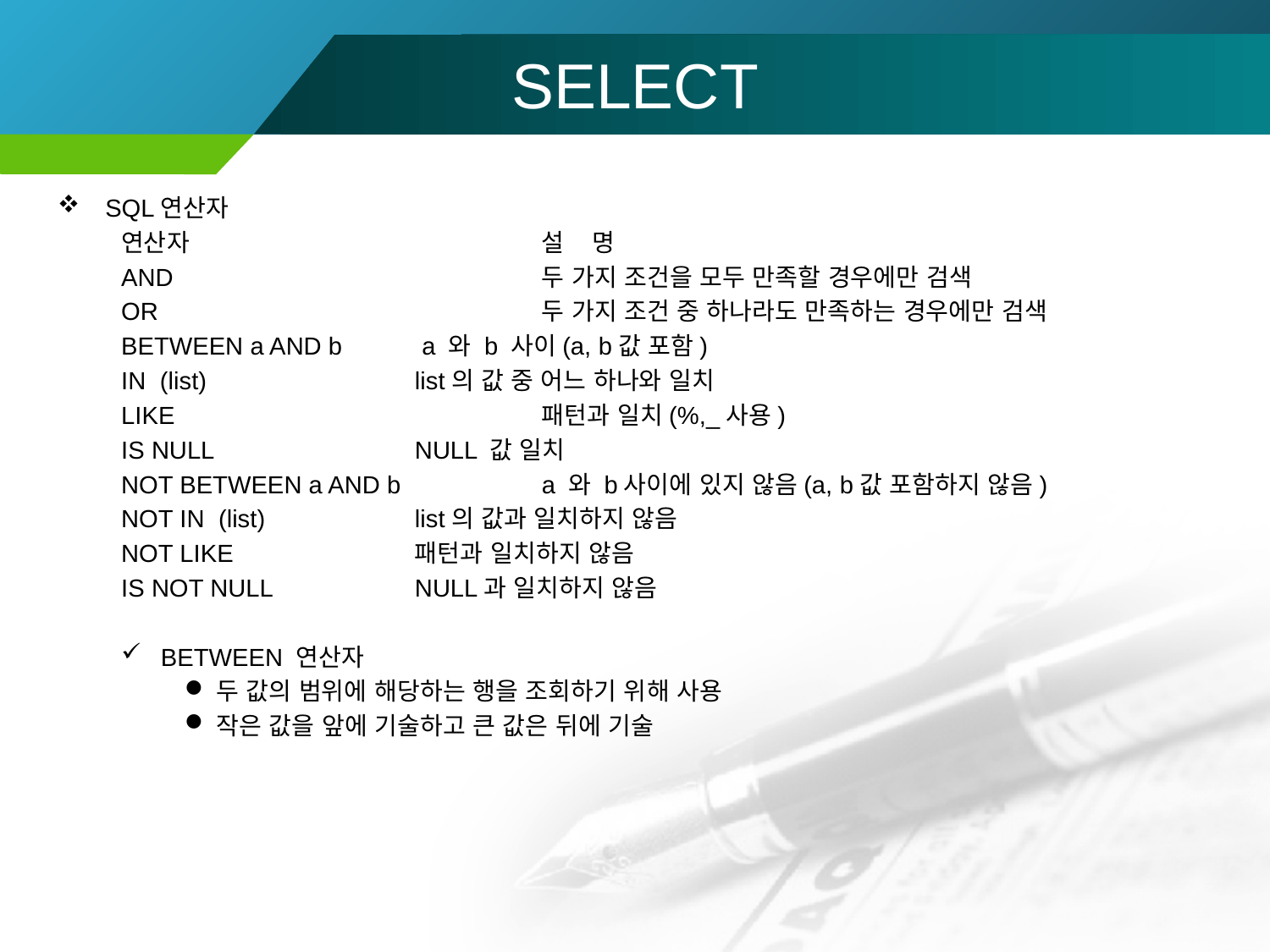

SELECT
SQL연산자
연산자			설    명
AND			두 가지 조건을 모두 만족할 경우에만 검색
OR				두 가지 조건 중 하나라도 만족하는 경우에만 검색
BETWEEN a AND b     	 a 와 b 사이(a, b값 포함)
IN  (list)		list의 값 중 어느 하나와 일치
LIKE			패턴과 일치(%,_사용)
IS NULL		NULL 값 일치
NOT BETWEEN a AND b  	a 와 b사이에 있지 않음(a, b값 포함하지 않음)
NOT IN  (list)		list의 값과 일치하지 않음
NOT LIKE		패턴과 일치하지 않음
IS NOT NULL		NULL과 일치하지 않음

BETWEEN 연산자
두 값의 범위에 해당하는 행을 조회하기 위해 사용
작은 값을 앞에 기술하고 큰 값은 뒤에 기술